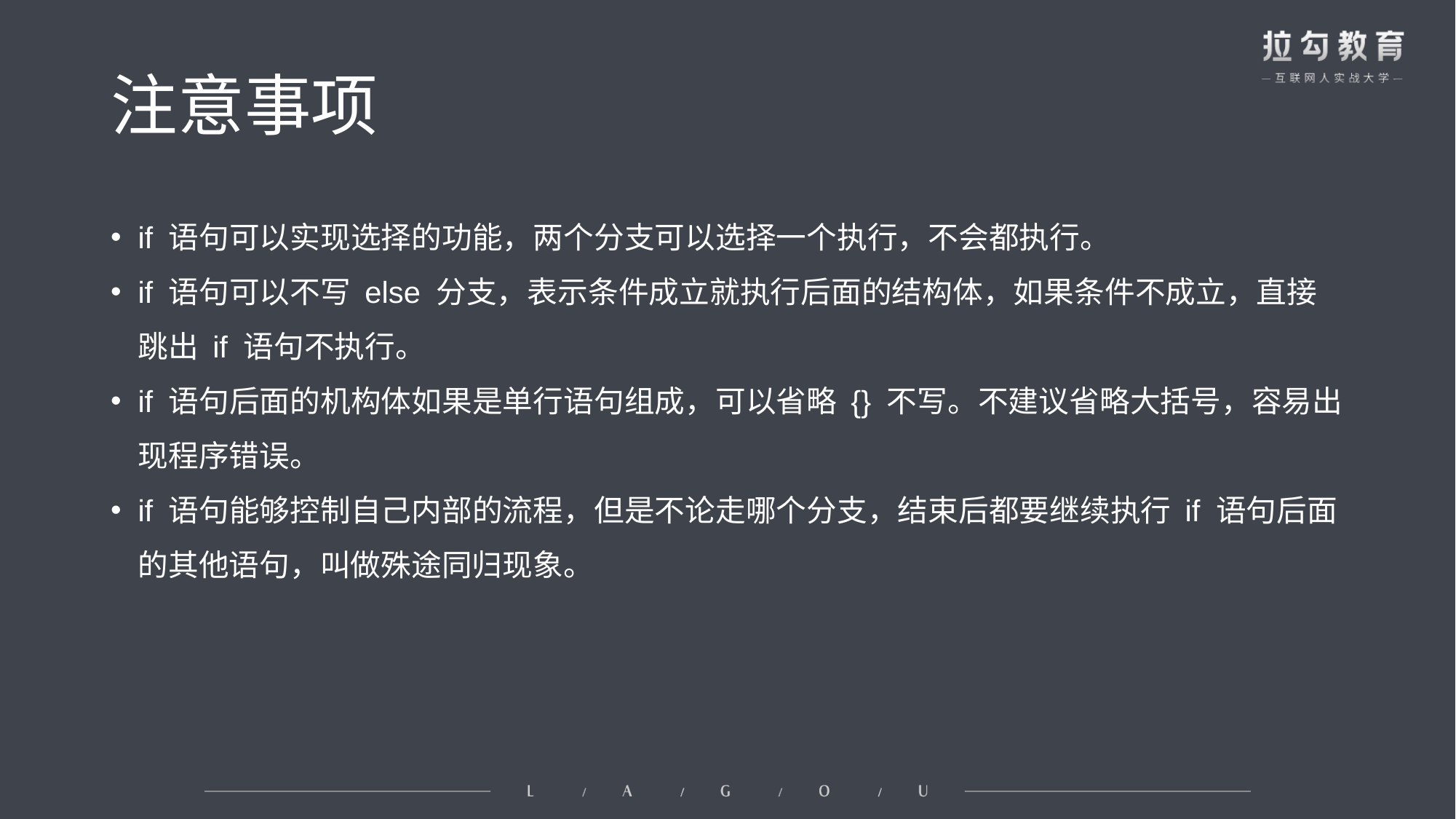

# 注意事项
if 语句可以实现选择的功能，两个分支可以选择一个执行，不会都执行。
if 语句可以不写 else 分支，表示条件成立就执行后面的结构体，如果条件不成立，直接跳出 if 语句不执行。
if 语句后面的机构体如果是单行语句组成，可以省略 {} 不写。不建议省略大括号，容易出现程序错误。
if 语句能够控制自己内部的流程，但是不论走哪个分支，结束后都要继续执行 if 语句后面的其他语句，叫做殊途同归现象。